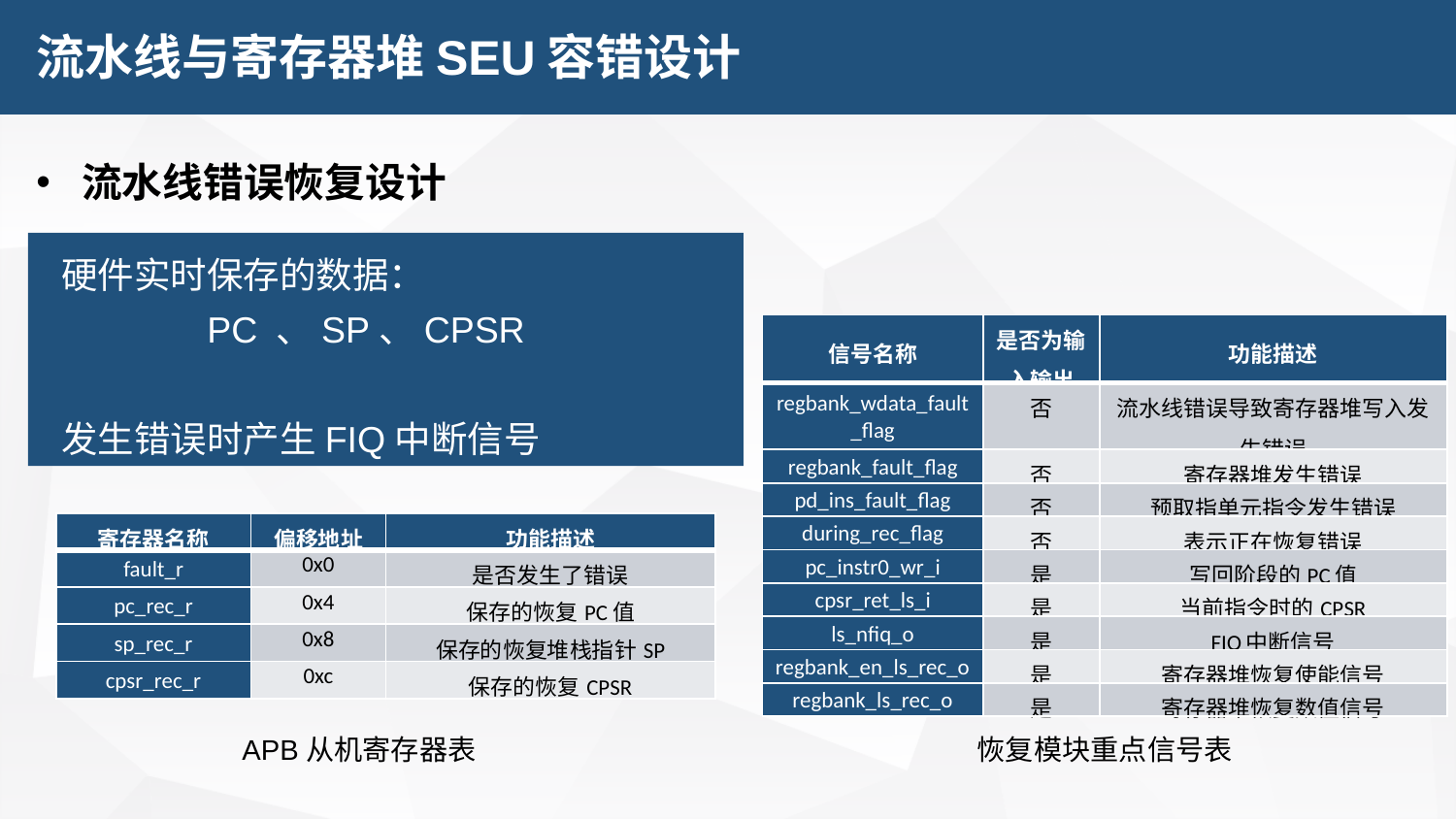

流水线与寄存器堆SEU容错设计
流水线错误恢复设计

硬件实时保存的数据：
	PC 、SP、CPSR

发生错误时产生FIQ中断信号
| 信号名称 | 是否为输入输出 | 功能描述 |
| --- | --- | --- |
| regbank\_wdata\_fault\_flag | 否 | 流水线错误导致寄存器堆写入发生错误 |
| regbank\_fault\_flag | 否 | 寄存器堆发生错误 |
| pd\_ins\_fault\_flag | 否 | 预取指单元指令发生错误 |
| during\_rec\_flag | 否 | 表示正在恢复错误 |
| pc\_instr0\_wr\_i | 是 | 写回阶段的PC值 |
| cpsr\_ret\_ls\_i | 是 | 当前指令时的CPSR |
| ls\_nfiq\_o | 是 | FIQ中断信号 |
| regbank\_en\_ls\_rec\_o | 是 | 寄存器堆恢复使能信号 |
| regbank\_ls\_rec\_o | 是 | 寄存器堆恢复数值信号 |
| 寄存器名称 | 偏移地址 | 功能描述 |
| --- | --- | --- |
| fault\_r | 0x0 | 是否发生了错误 |
| pc\_rec\_r | 0x4 | 保存的恢复PC值 |
| sp\_rec\_r | 0x8 | 保存的恢复堆栈指针SP |
| cpsr\_rec\_r | 0xc | 保存的恢复CPSR |
APB从机寄存器表
恢复模块重点信号表